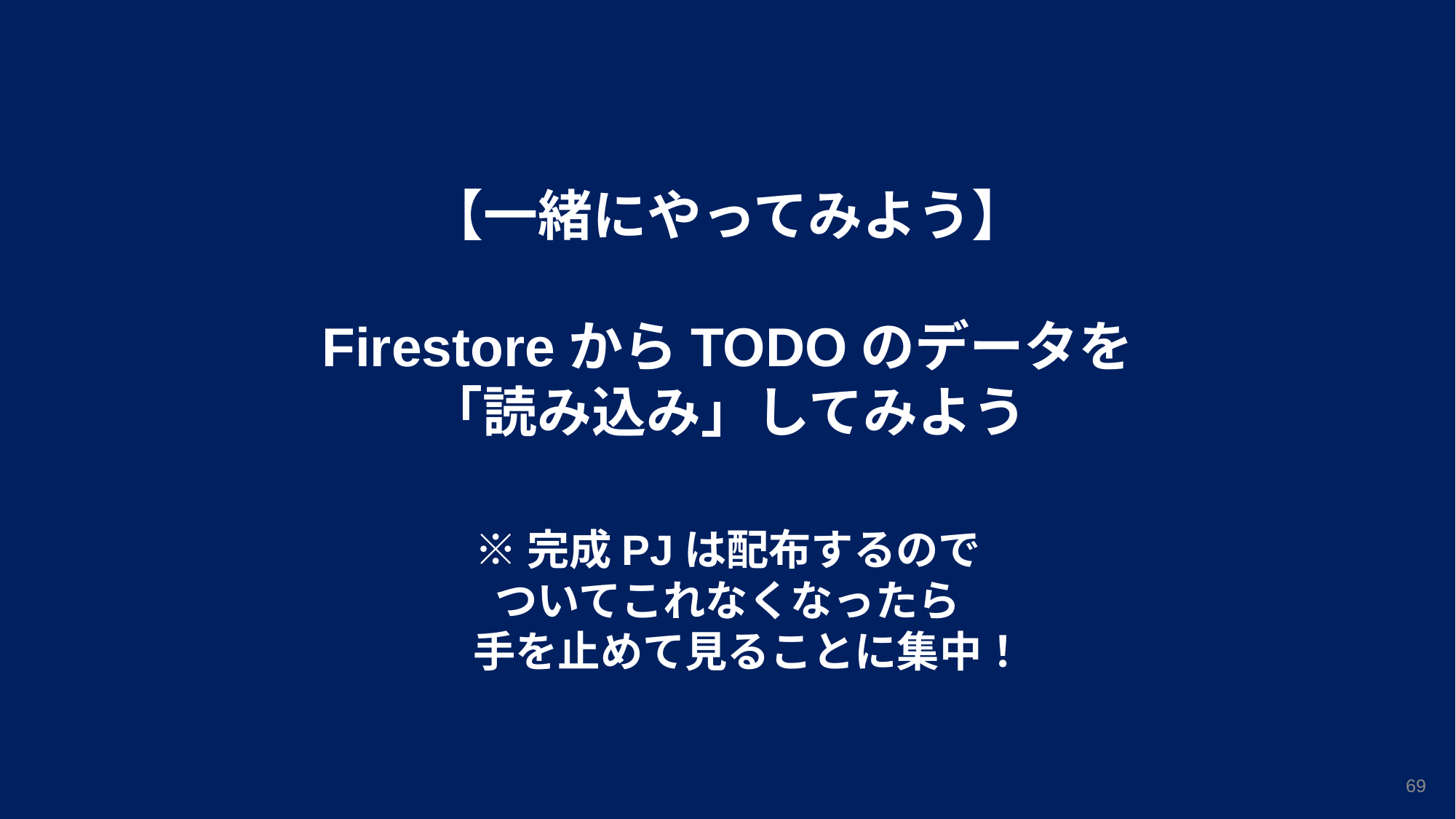

【一緒にやってみよう】

FirestoreからTODOのデータを
「読み込み」してみよう
※完成PJは配布するので
ついてこれなくなったら
　手を止めて見ることに集中！
69